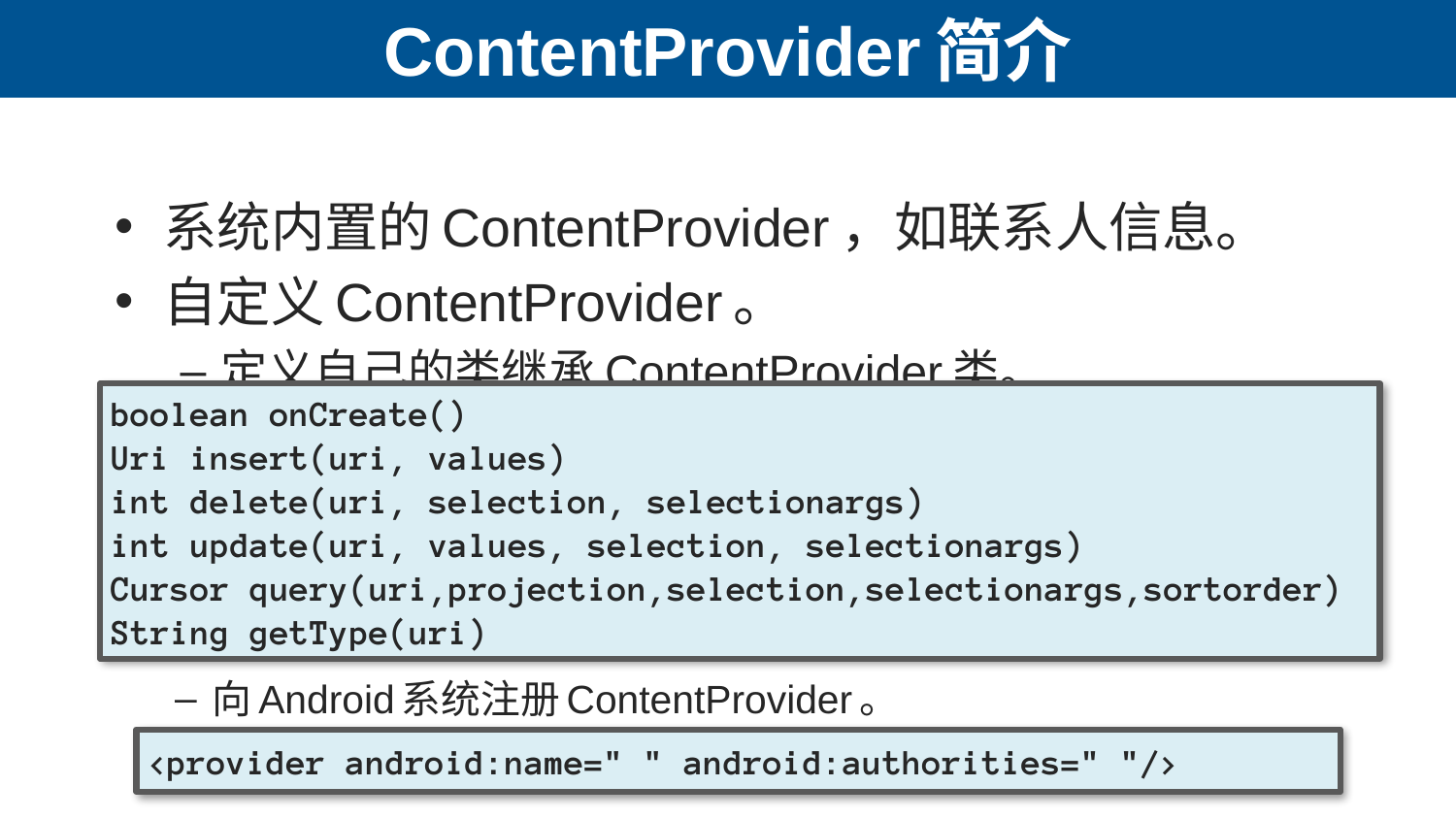

# ContentProvider简介
系统内置的ContentProvider，如联系人信息。
自定义ContentProvider。
定义自己的类继承ContentProvider类。
boolean onCreate()
Uri insert(uri, values)
int delete(uri, selection, selectionargs)
int update(uri, values, selection, selectionargs)
Cursor query(uri,projection,selection,selectionargs,sortorder)
String getType(uri)
向Android系统注册ContentProvider。
<provider android:name=" " android:authorities=" "/>